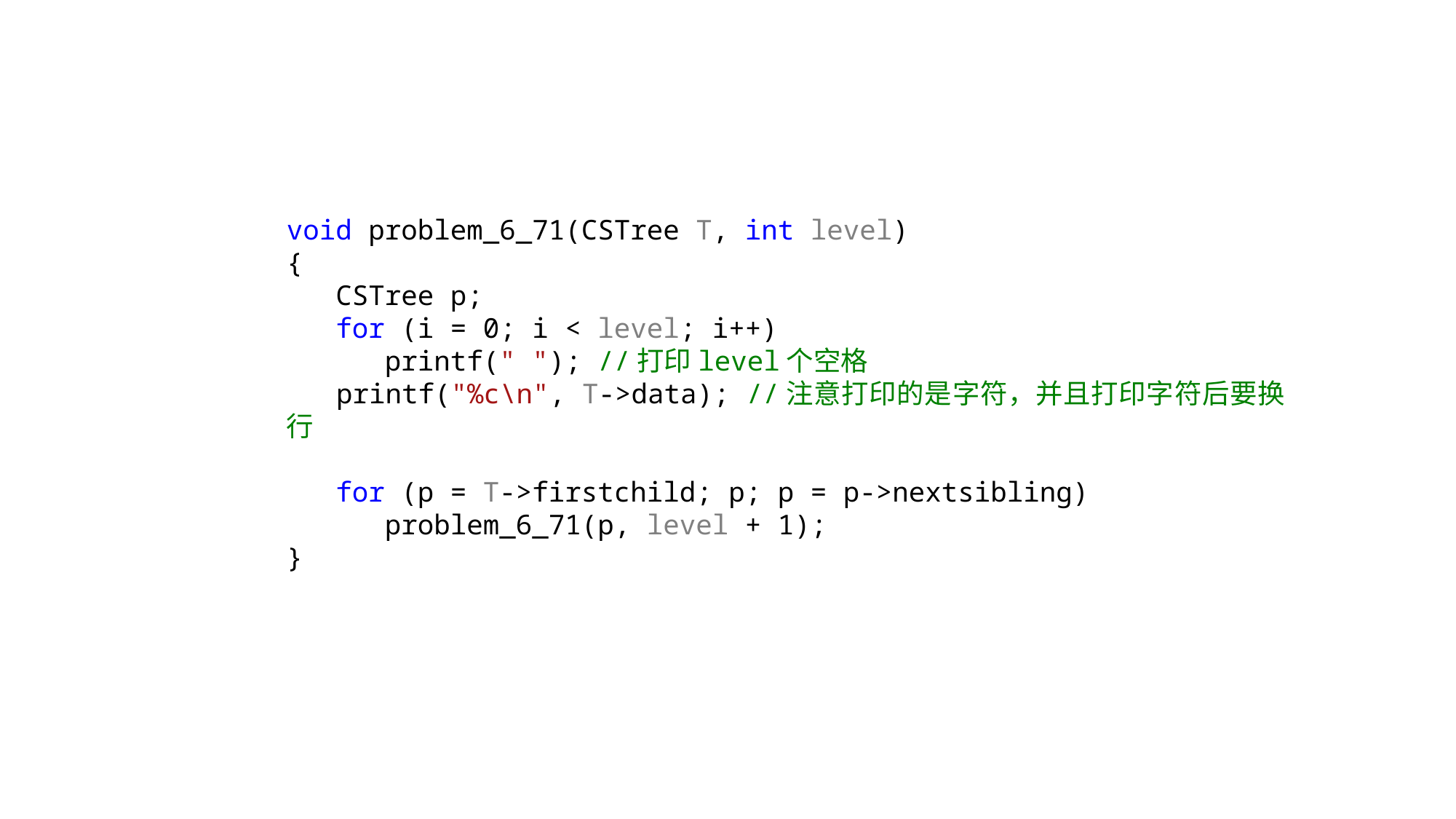

void problem_6_71(CSTree T, int level)
{
   CSTree p;
   for (i = 0; i < level; i++)
      printf(" "); //打印level个空格
   printf("%c\n", T->data); //注意打印的是字符，并且打印字符后要换行

   for (p = T->firstchild; p; p = p->nextsibling)
      problem_6_71(p, level + 1);
}